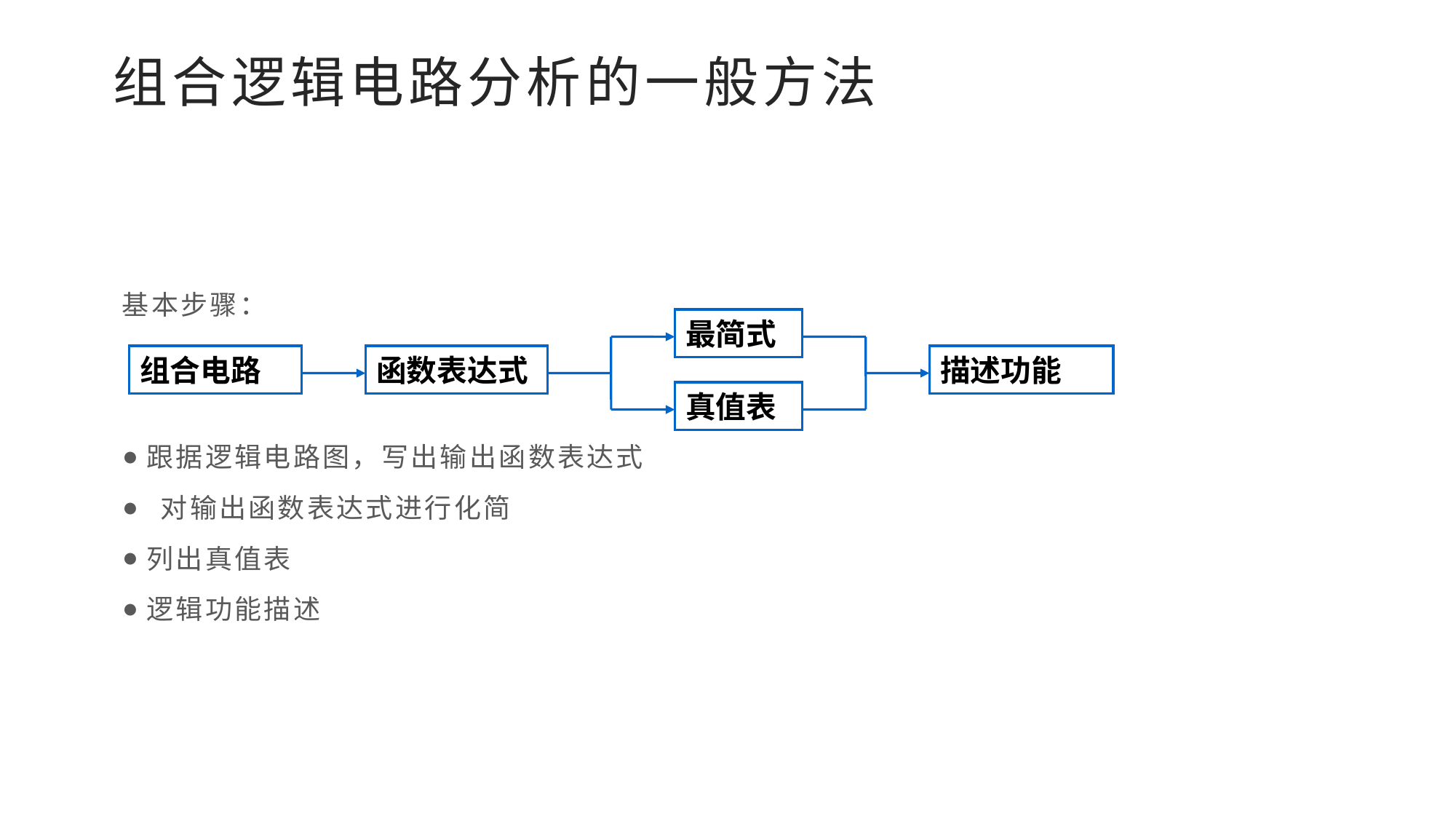

# 组合逻辑电路分析的一般方法
基本步骤：

跟据逻辑电路图，写出输出函数表达式
 对输出函数表达式进行化简
列出真值表
逻辑功能描述
最简式

组合电路
函数表达式
描述功能

真值表